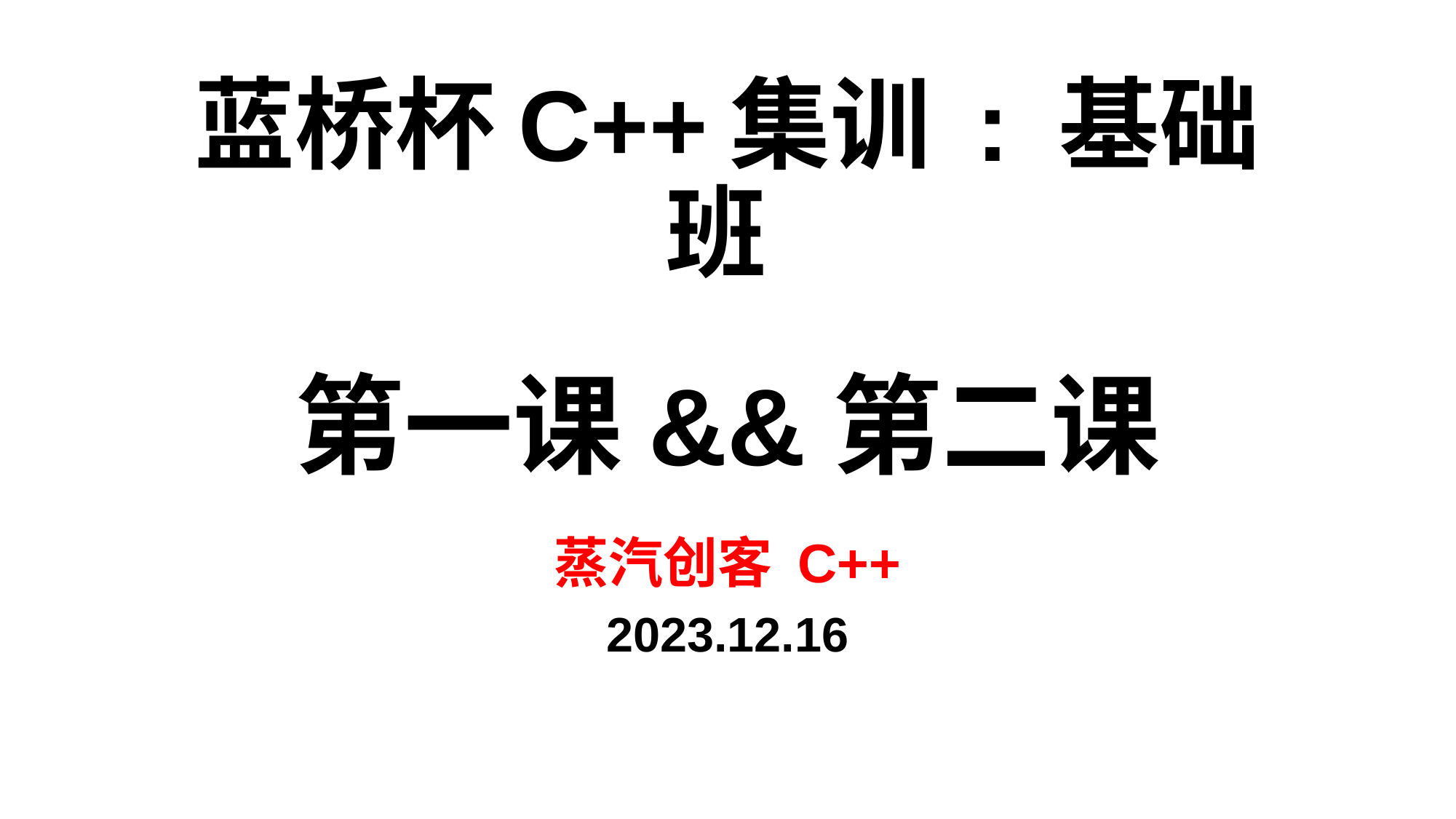

蓝桥杯C++集训 : 基础班
# 第一课&&第二课
蒸汽创客 C++
2023.12.16